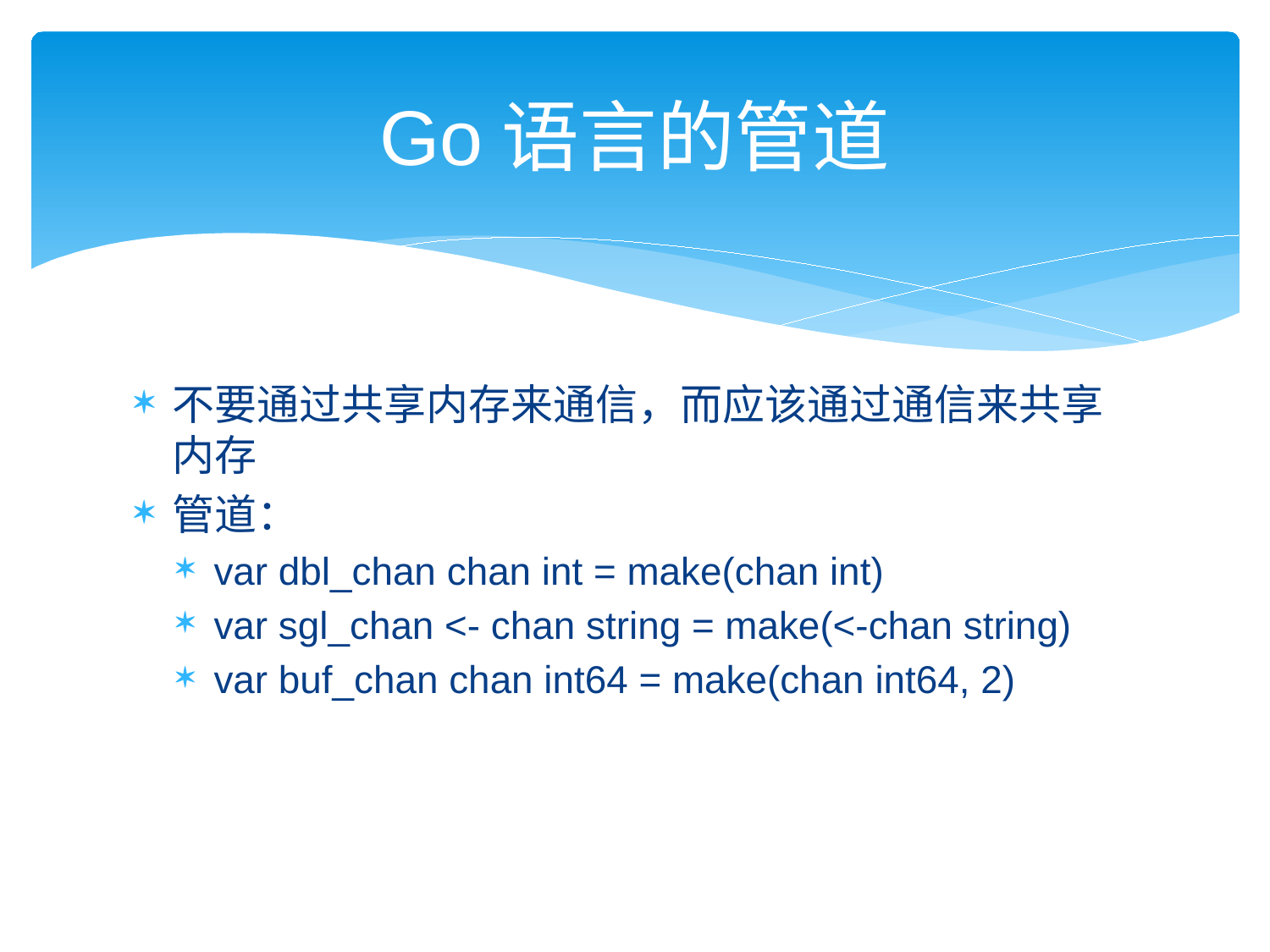

# Go语言的管道
不要通过共享内存来通信，而应该通过通信来共享内存
管道：
var dbl_chan chan int = make(chan int)
var sgl_chan <- chan string = make(<-chan string)
var buf_chan chan int64 = make(chan int64, 2)